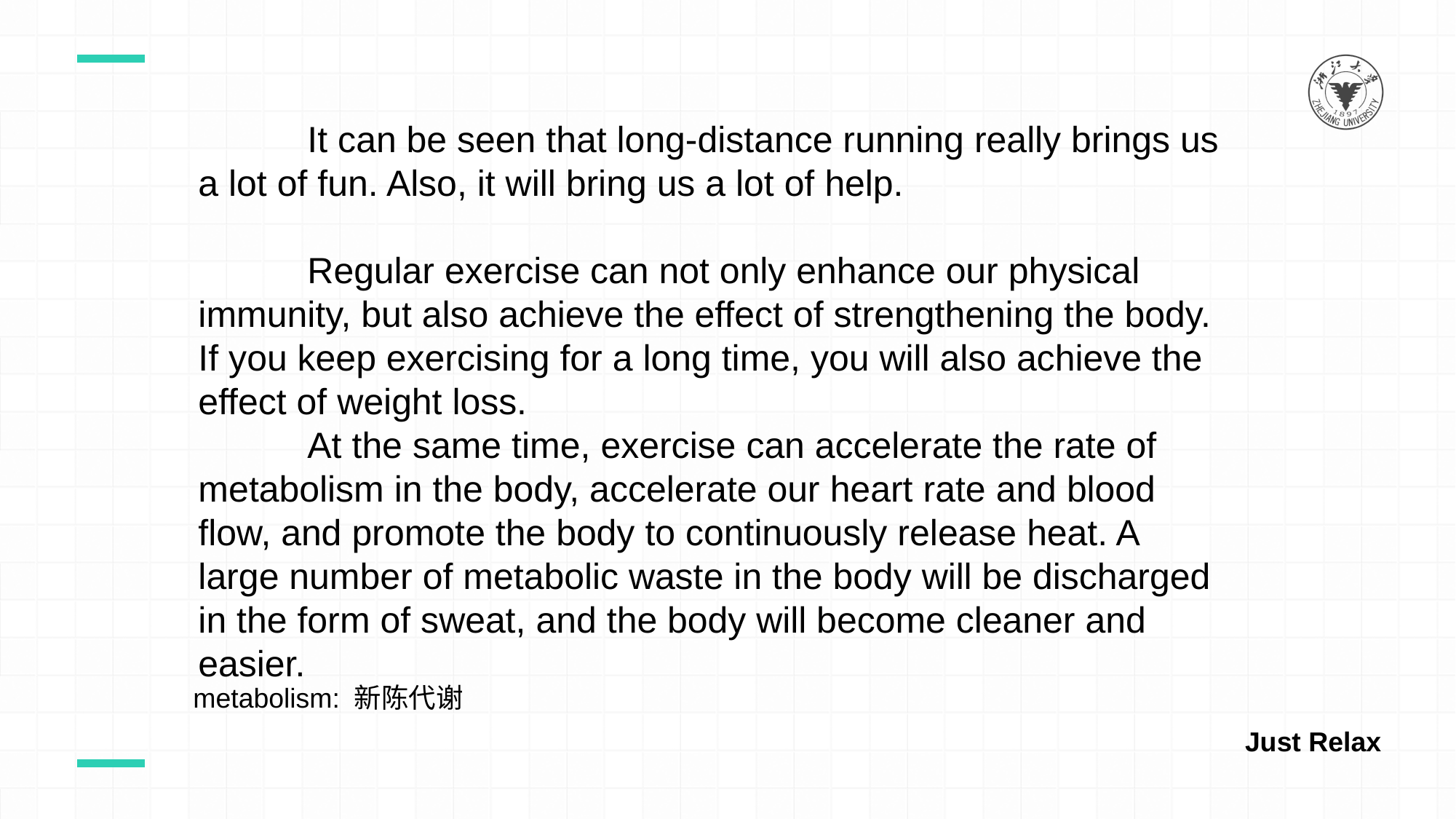

It can be seen that long-distance running really brings us a lot of fun. Also, it will bring us a lot of help.

	Regular exercise can not only enhance our physical immunity, but also achieve the effect of strengthening the body. If you keep exercising for a long time, you will also achieve the effect of weight loss.
	At the same time, exercise can accelerate the rate of metabolism in the body, accelerate our heart rate and blood flow, and promote the body to continuously release heat. A large number of metabolic waste in the body will be discharged in the form of sweat, and the body will become cleaner and easier.
metabolism: 新陈代谢
Just Relax